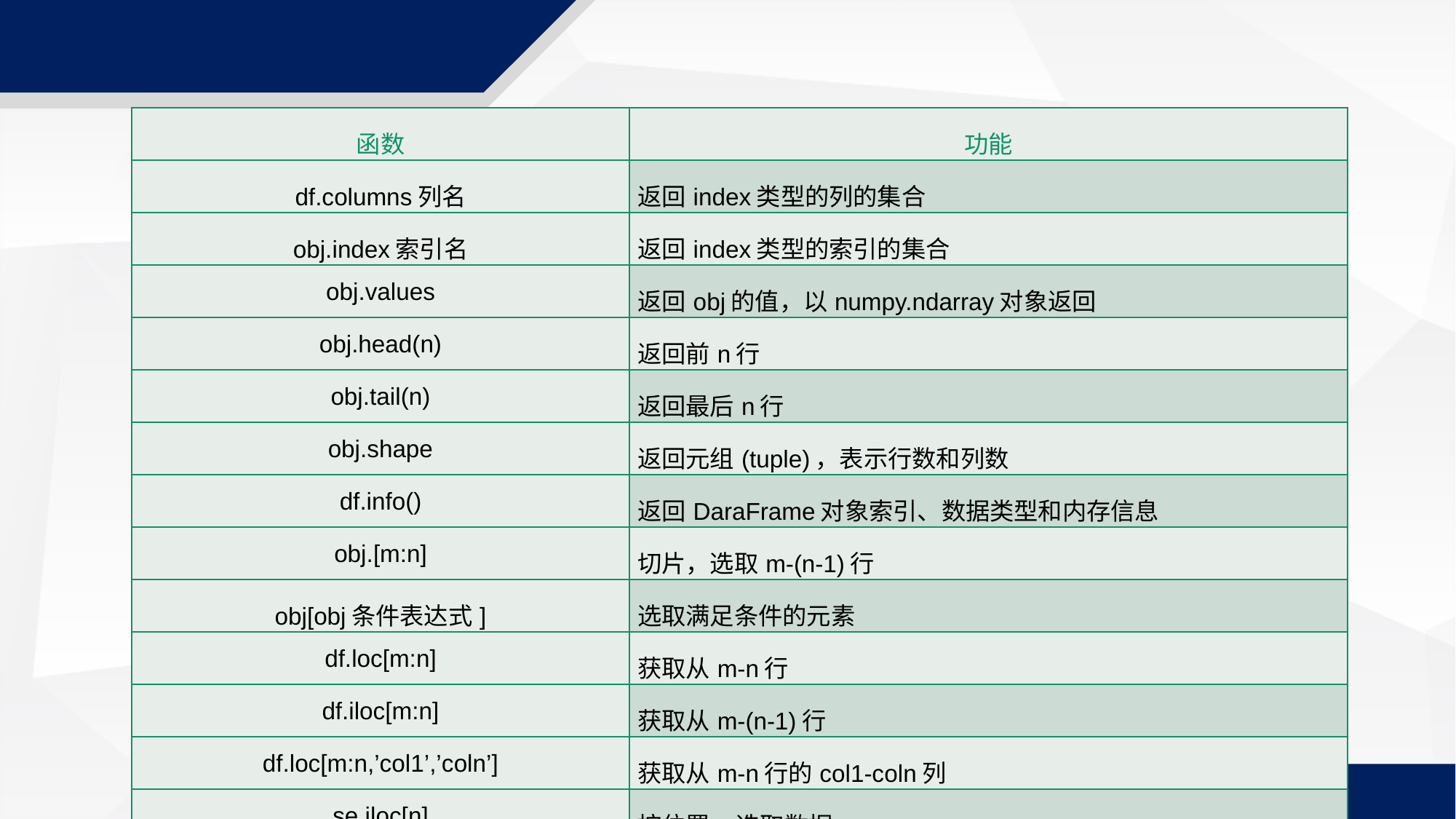

| 函数 | 功能 |
| --- | --- |
| df.columns列名 | 返回index类型的列的集合 |
| obj.index索引名 | 返回index类型的索引的集合 |
| obj.values | 返回obj的值，以numpy.ndarray对象返回 |
| obj.head(n) | 返回前n行 |
| obj.tail(n) | 返回最后n行 |
| obj.shape | 返回元组(tuple)，表示行数和列数 |
| df.info() | 返回DaraFrame对象索引、数据类型和内存信息 |
| obj.[m:n] | 切片，选取m-(n-1)行 |
| obj[obj条件表达式] | 选取满足条件的元素 |
| df.loc[m:n] | 获取从m-n行 |
| df.iloc[m:n] | 获取从m-(n-1)行 |
| df.loc[m:n,’col1’,’coln’] | 获取从m-n行的col1-coln列 |
| se.iloc[n] | 按位置n选取数据 |
| se.loc[‘index\_one’] | 按索引选取数据 |